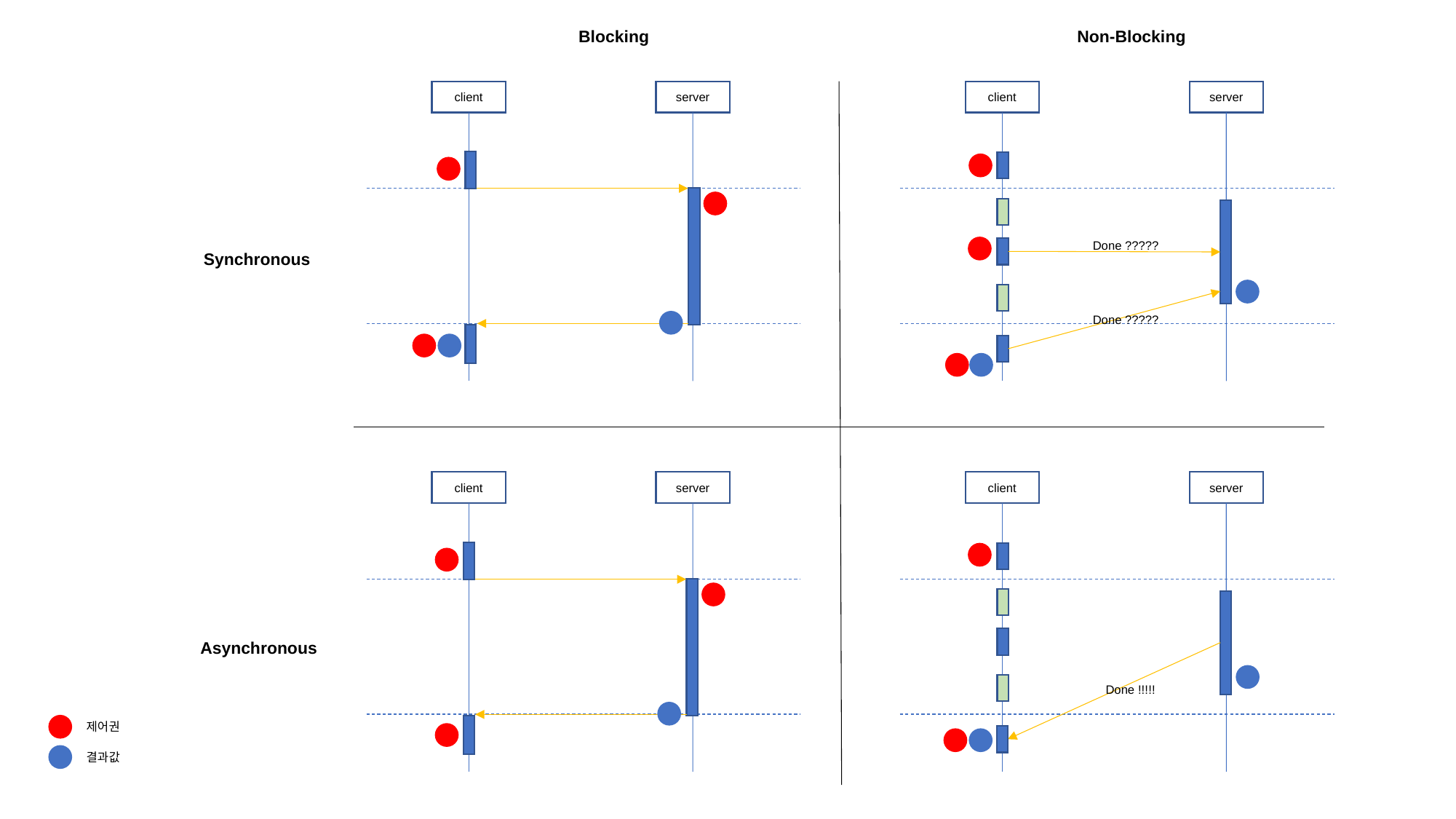

Blocking
Non-Blocking
client
server
client
server

Done ?????

Synchronous

Done ?????

client
server
client
server

Asynchronous

Done !!!!!

제어권

결과값